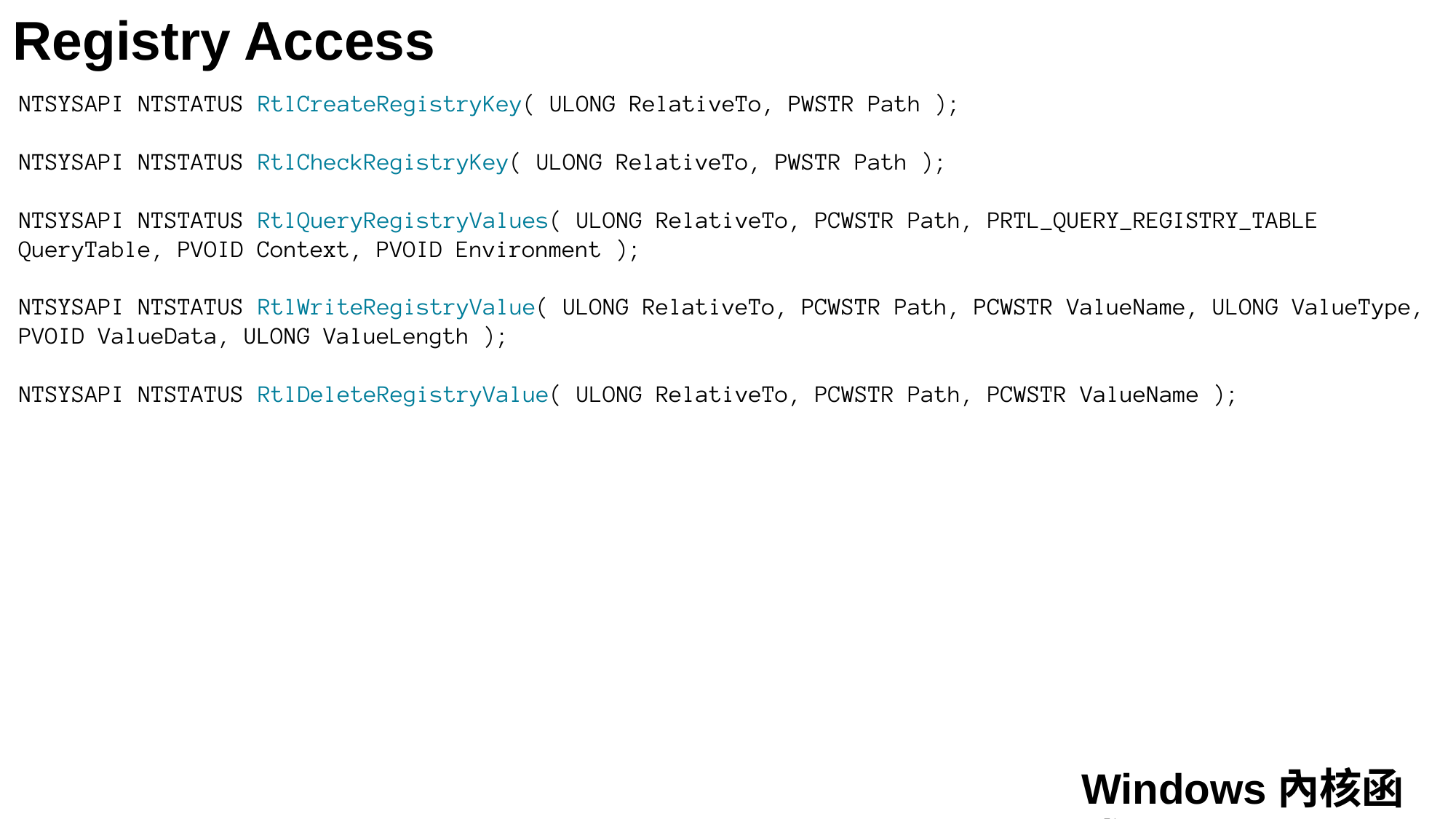

Registry Access
NTSYSAPI NTSTATUS RtlCreateRegistryKey( ULONG RelativeTo, PWSTR Path );

NTSYSAPI NTSTATUS RtlCheckRegistryKey( ULONG RelativeTo, PWSTR Path );

NTSYSAPI NTSTATUS RtlQueryRegistryValues( ULONG RelativeTo, PCWSTR Path, PRTL_QUERY_REGISTRY_TABLE QueryTable, PVOID Context, PVOID Environment );

NTSYSAPI NTSTATUS RtlWriteRegistryValue( ULONG RelativeTo, PCWSTR Path, PCWSTR ValueName, ULONG ValueType, PVOID ValueData, ULONG ValueLength );

NTSYSAPI NTSTATUS RtlDeleteRegistryValue( ULONG RelativeTo, PCWSTR Path, PCWSTR ValueName );
Windows內核函式